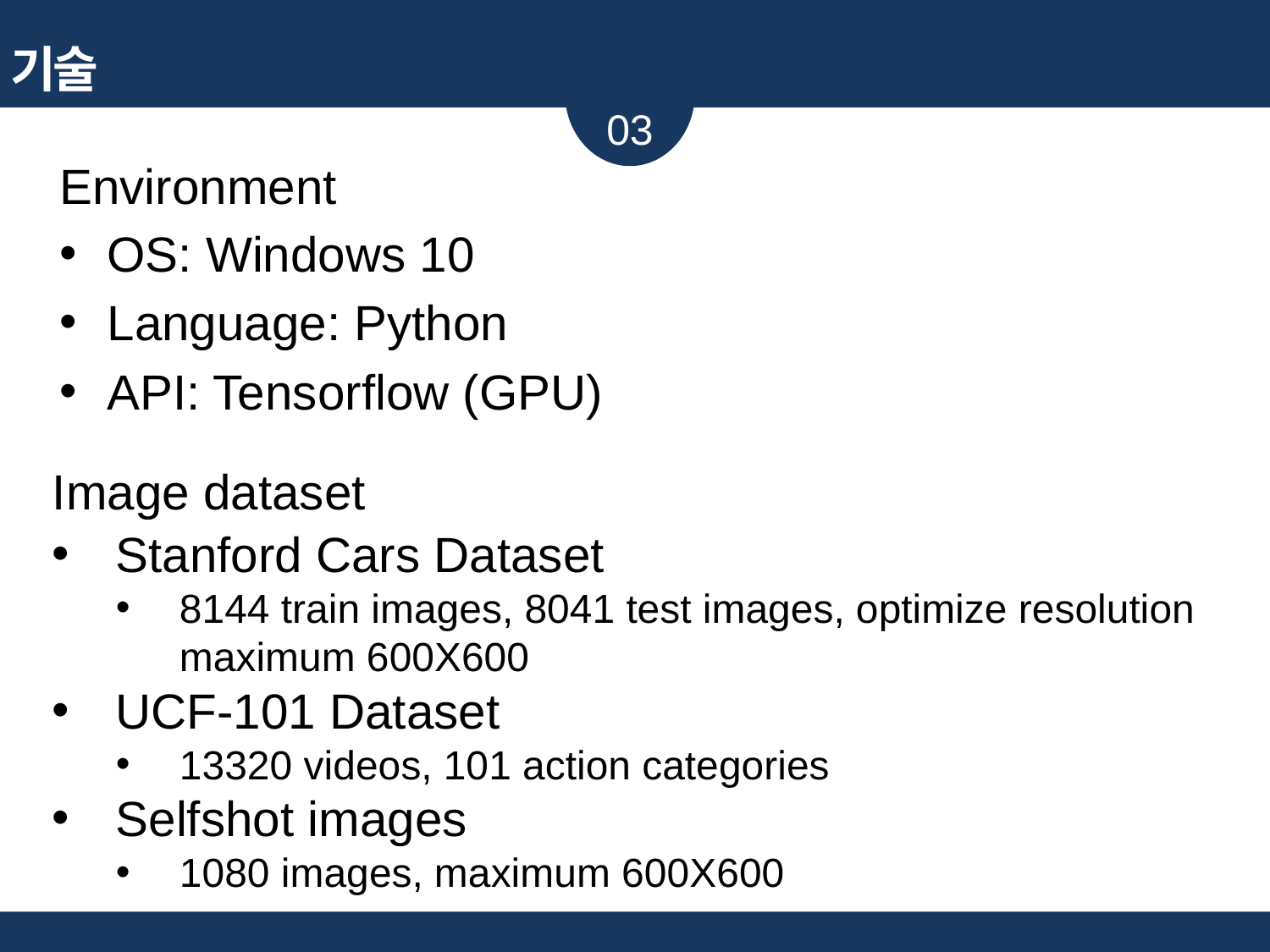

기술
03

Environment
OS: Windows 10
Language: Python
API: Tensorflow (GPU)
| 0 | 0 | 0 | 0 | 0 |
| --- | --- | --- | --- | --- |
| 0 | 4 | 3 | 4 | 0 |
| 0 | 2 | 4 | 3 | 0 |
| 0 | 2 | 3 | 4 | 0 |
| 0 | 0 | 0 | 0 | 0 |
Image dataset
Stanford Cars Dataset
8144 train images, 8041 test images, optimize resolution maximum 600X600
UCF-101 Dataset
13320 videos, 101 action categories
Selfshot images
1080 images, maximum 600X600